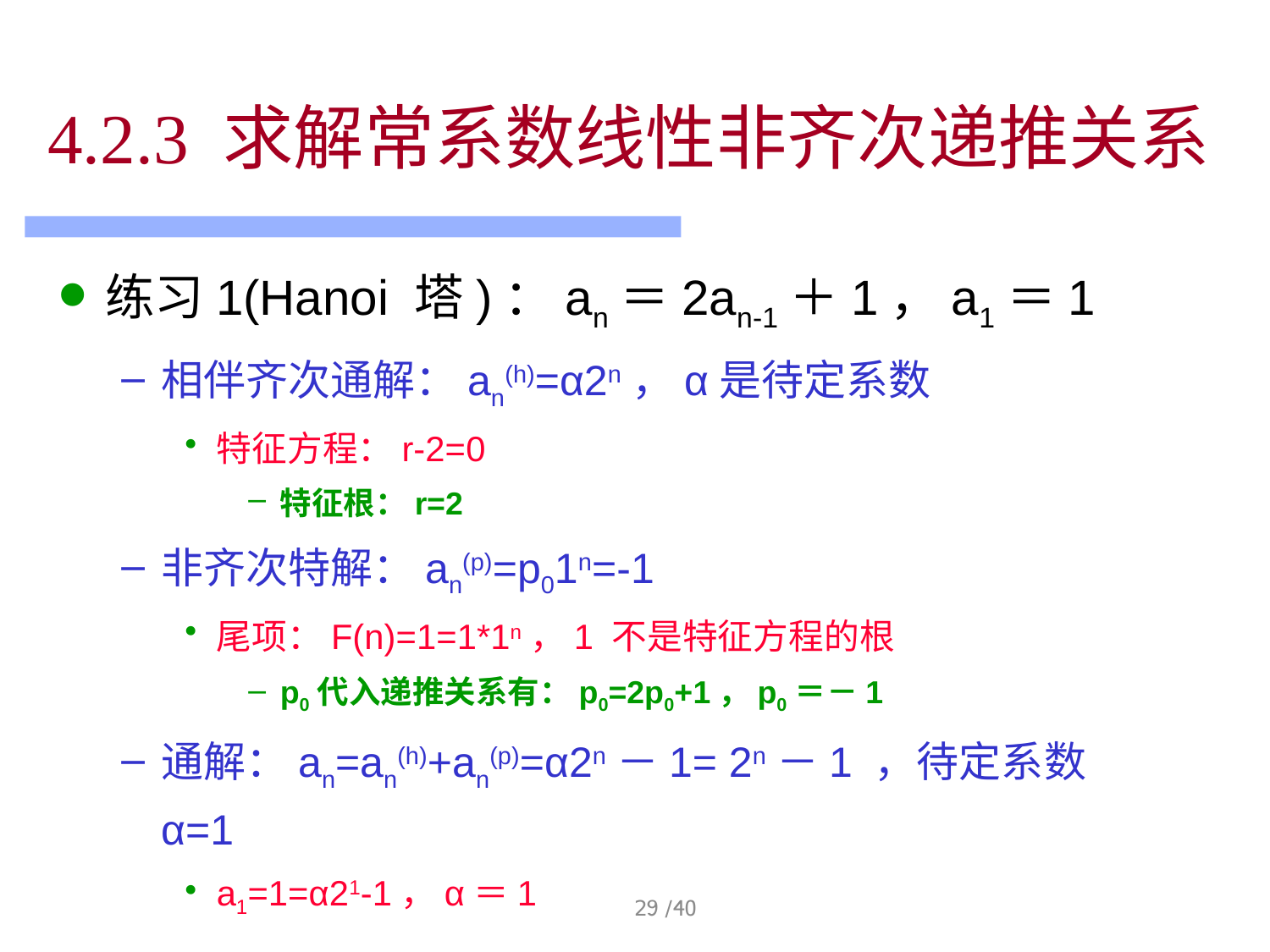

# 4.2.3 求解常系数线性非齐次递推关系
练习1(Hanoi 塔)：an＝2an-1＋1，a1＝1
相伴齐次通解：an(h)=α2n，α是待定系数
特征方程：r-2=0
特征根：r=2
非齐次特解：an(p)=p01n=-1
尾项：F(n)=1=1*1n，1 不是特征方程的根
p0代入递推关系有：p0=2p0+1，p0＝－1
通解：an=an(h)+an(p)=α2n－1= 2n－1 ，待定系数α=1
a1=1=α21-1，α＝1
29
/40